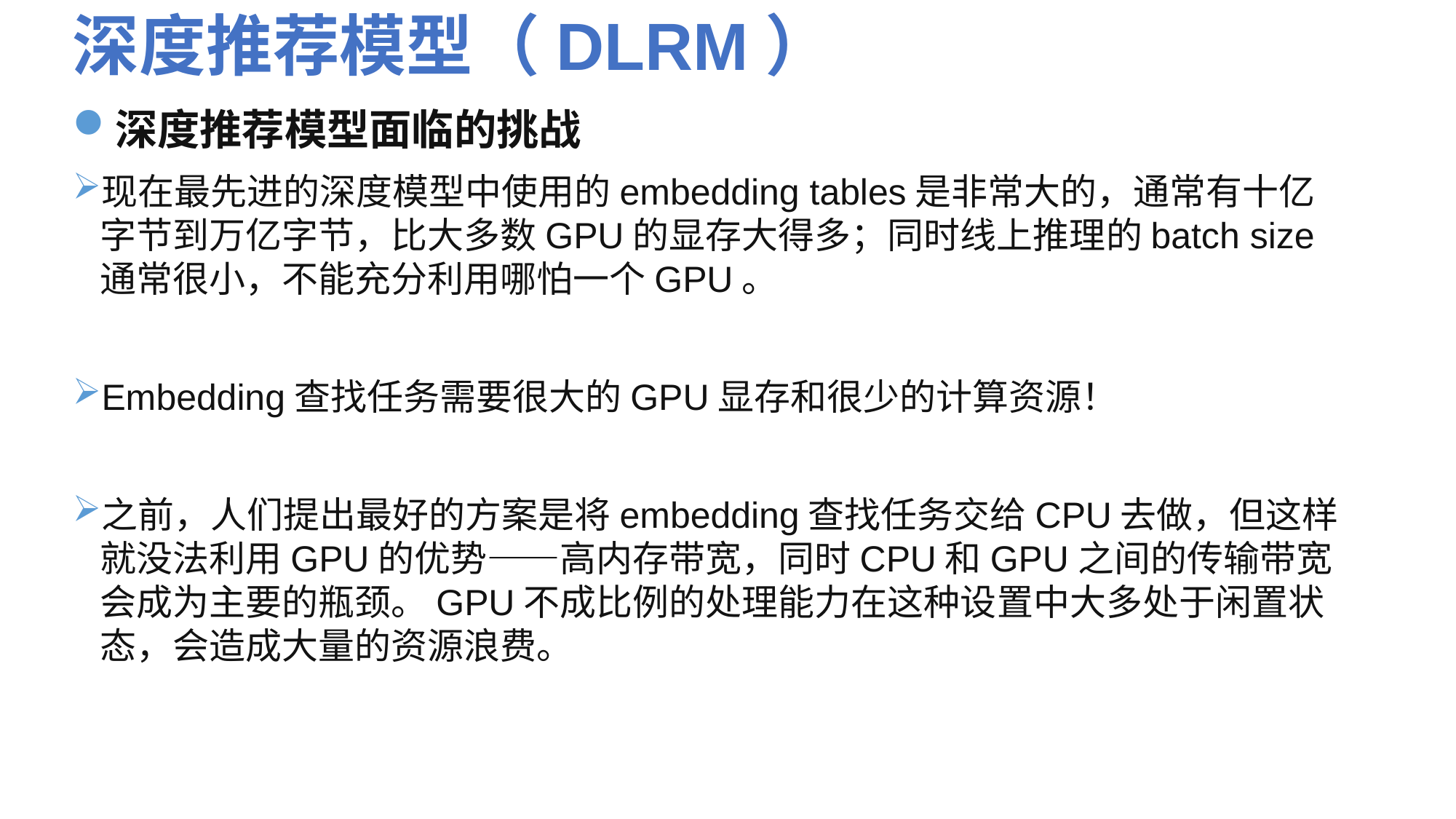

# 深度推荐模型（DLRM）
深度推荐模型面临的挑战
现在最先进的深度模型中使用的embedding tables是非常大的，通常有十亿字节到万亿字节，比大多数GPU的显存大得多；同时线上推理的batch size通常很小，不能充分利用哪怕一个GPU。

Embedding查找任务需要很大的GPU显存和很少的计算资源！

之前，人们提出最好的方案是将embedding查找任务交给CPU去做，但这样就没法利用GPU的优势——高内存带宽，同时CPU和GPU之间的传输带宽会成为主要的瓶颈。GPU不成比例的处理能力在这种设置中大多处于闲置状态，会造成大量的资源浪费。